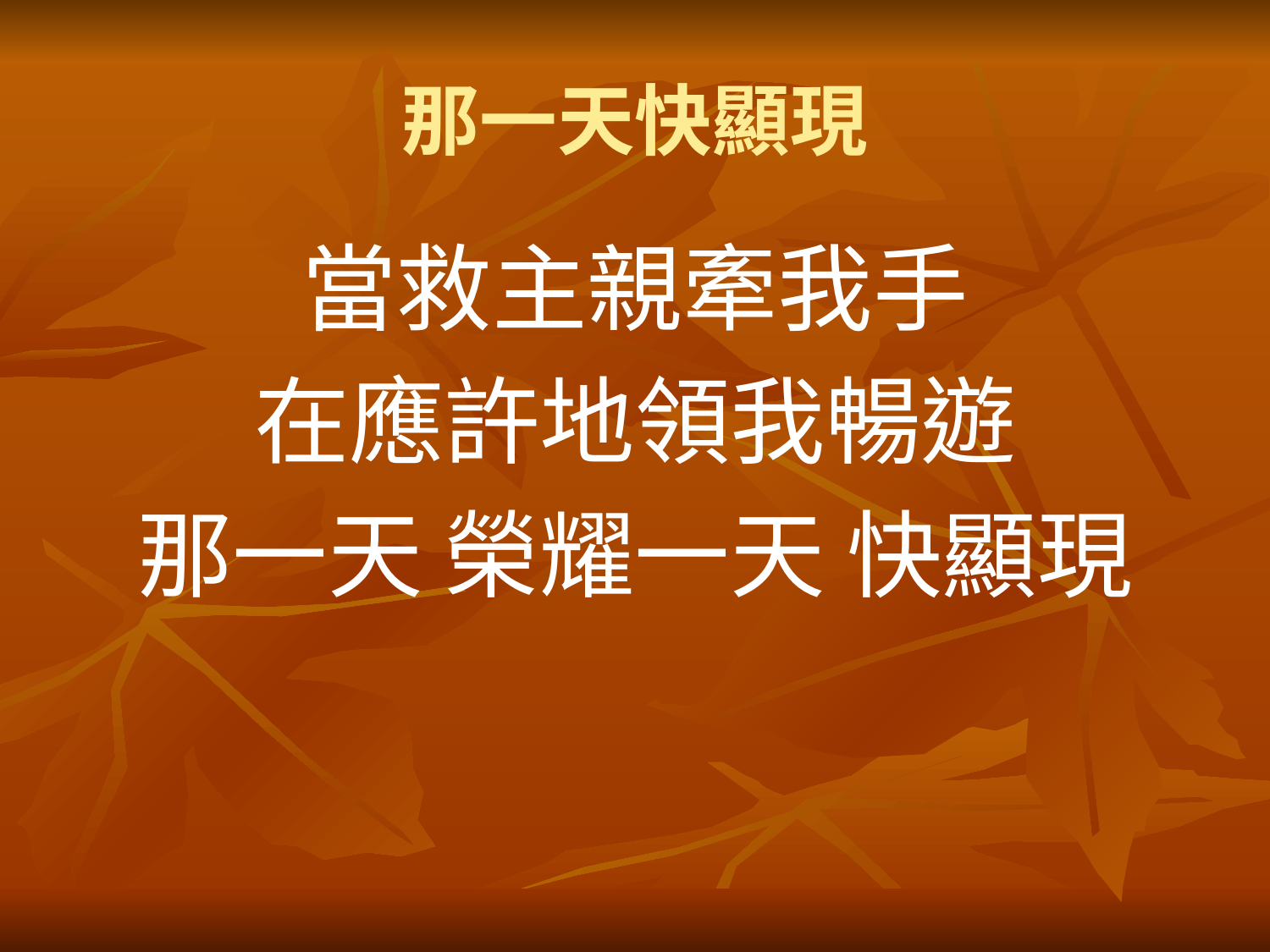

# 那一天快顯現
當救主親牽我手
在應許地領我暢遊
那一天 榮耀一天 快顯現